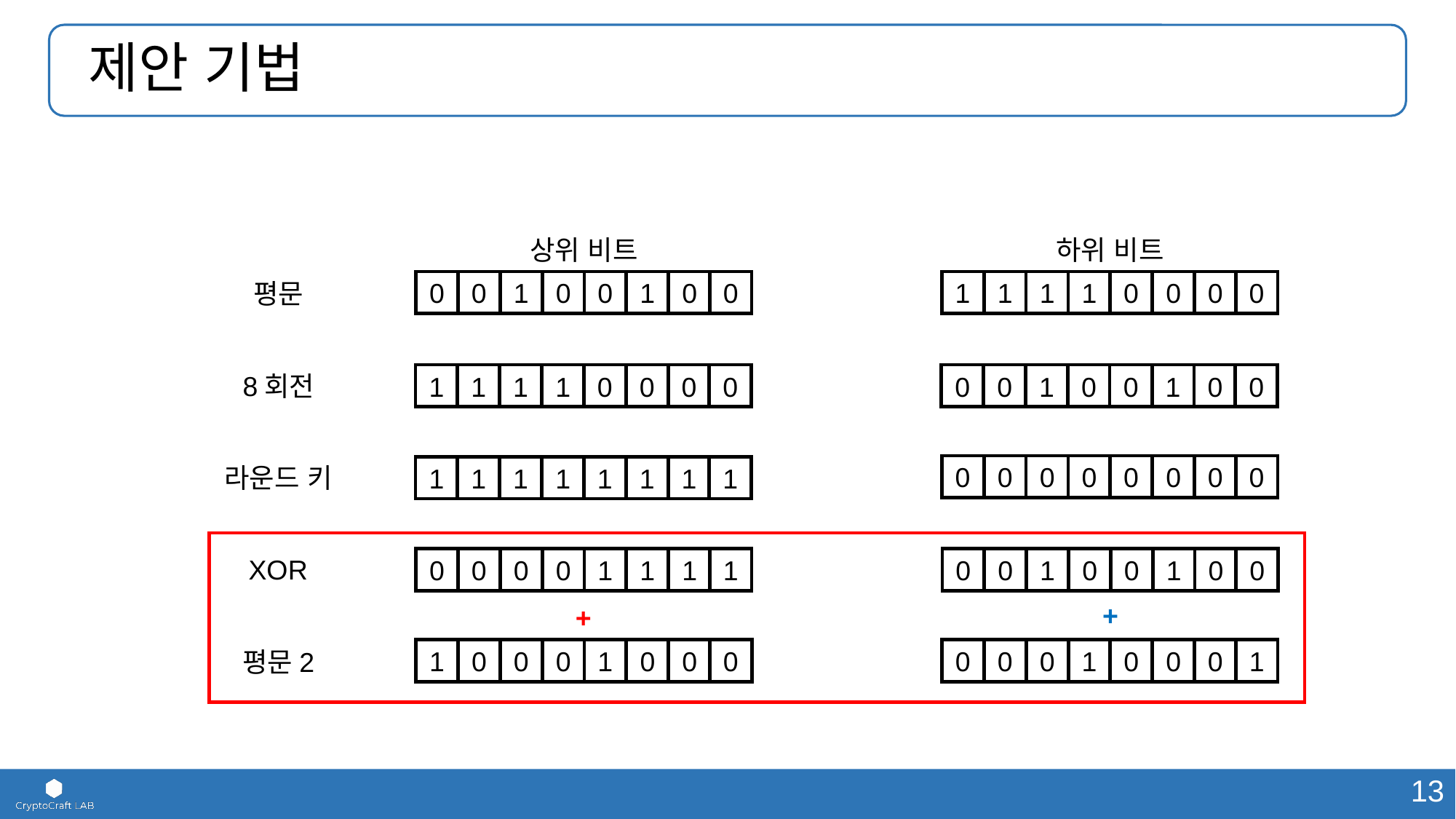

# 제안 기법
상위 비트
하위 비트
평문
0
0
1
0
0
1
0
0
1
1
1
1
0
0
0
0
8회전
1
1
1
1
0
0
0
0
0
0
1
0
0
1
0
0
라운드 키
0
0
0
0
0
0
0
0
1
1
1
1
1
1
1
1
XOR
0
0
0
0
1
1
1
1
0
0
1
0
0
1
0
0

+
+
1
0
0
0
1
0
0
0
0
0
0
1
0
0
0
1
평문2